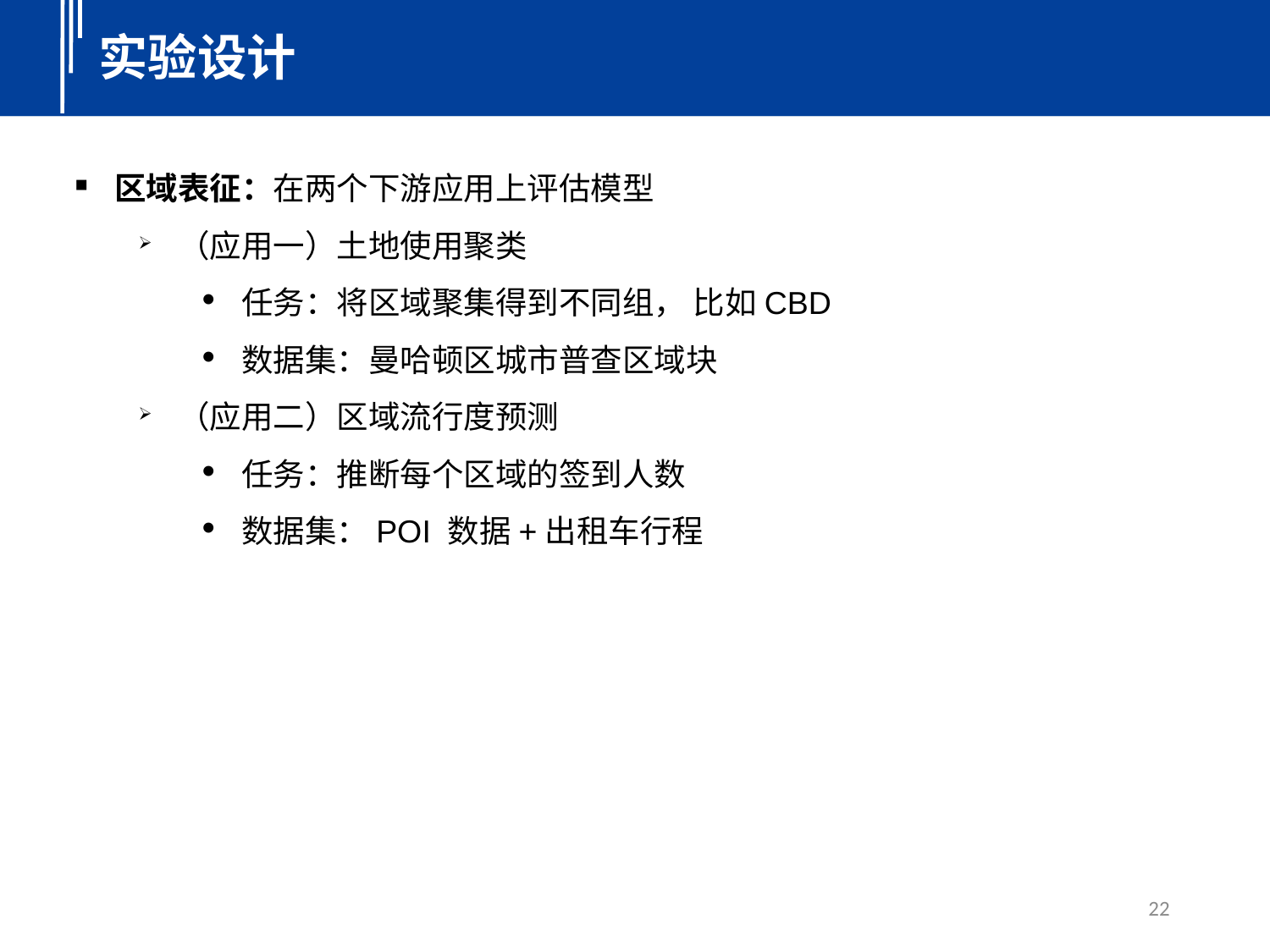

实验设计
区域表征：在两个下游应用上评估模型
（应用一）土地使用聚类
任务：将区域聚集得到不同组， 比如CBD
数据集：曼哈顿区城市普查区域块
（应用二）区域流行度预测
任务：推断每个区域的签到人数
数据集：POI 数据+出租车行程
22